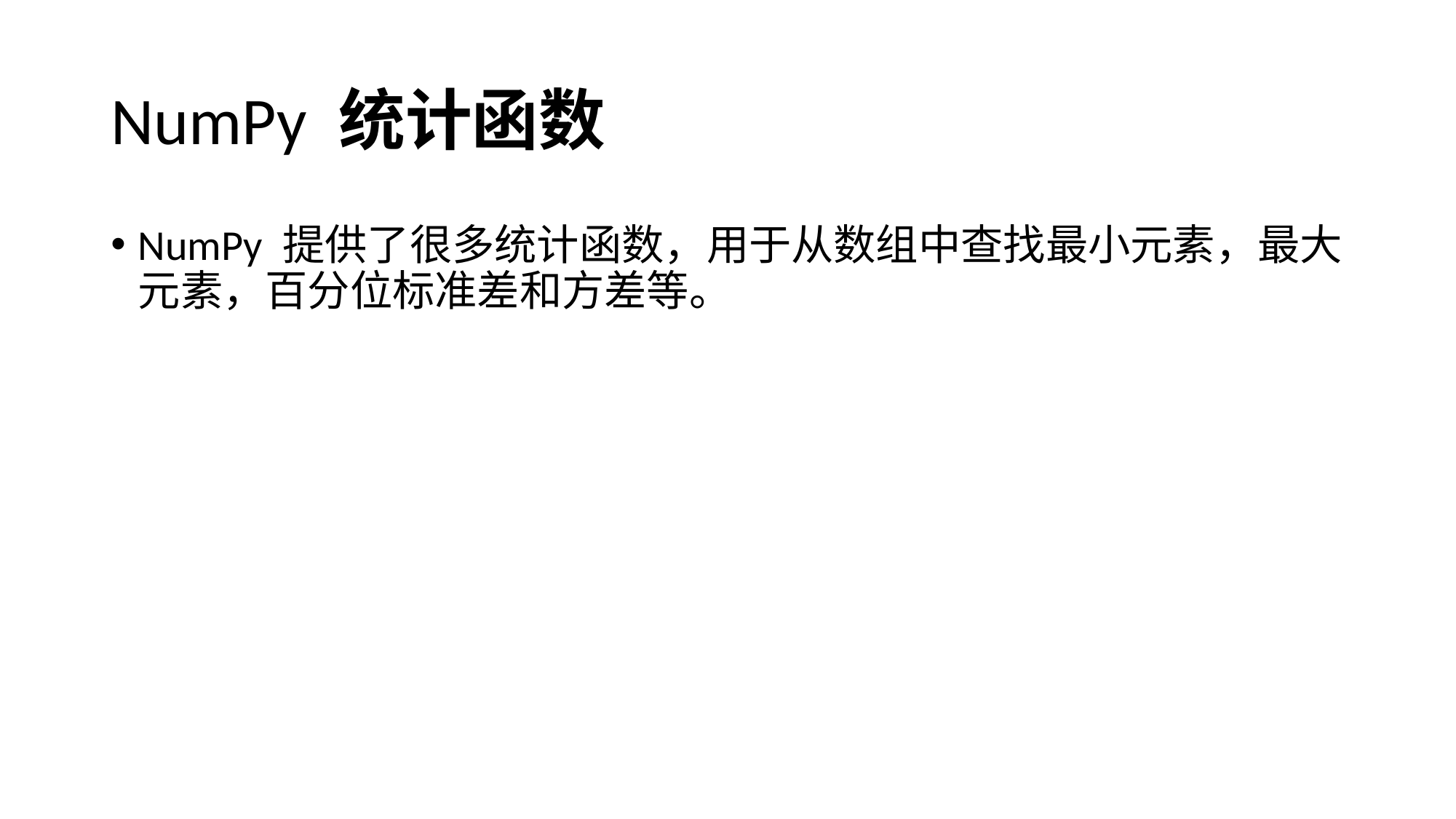

# NumPy 统计函数
NumPy 提供了很多统计函数，用于从数组中查找最小元素，最大元素，百分位标准差和方差等。